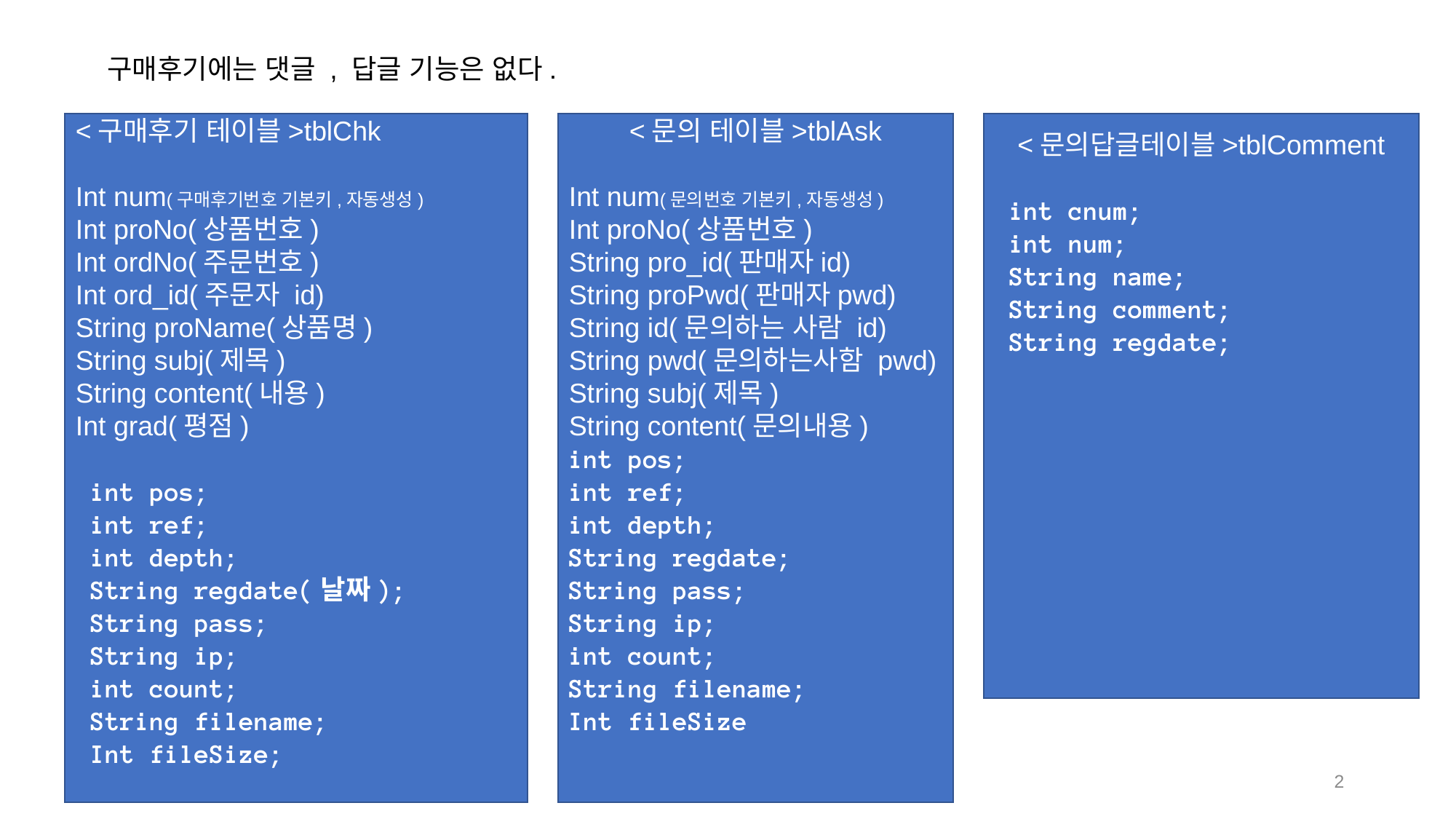

구매후기에는 댓글 , 답글 기능은 없다.

<구매후기 테이블>tblChk

Int num(구매후기번호 기본키,자동생성)
Int proNo(상품번호)
Int ordNo(주문번호)
Int ord_id(주문자 id)
String proName(상품명)
String subj(제목)
String content(내용)
Int grad(평점)

 int pos;
 int ref;
 int depth;
 String regdate(날짜);
 String pass;
 String ip;
 int count;
 String filename;
 Int fileSize;

<문의 테이블>tblAsk

Int num(문의번호 기본키,자동생성)
Int proNo(상품번호)
String pro_id(판매자id)
String proPwd(판매자pwd)
String id(문의하는 사람 id)
String pwd(문의하는사함 pwd)
String subj(제목)
String content(문의내용)
int pos;
int ref;
int depth;
String regdate;
String pass;
String ip;
int count;
String filename;
Int fileSize

<문의답글테이블>tblComment

 int cnum;
 int num;
 String name;
 String comment;
 String regdate;

2